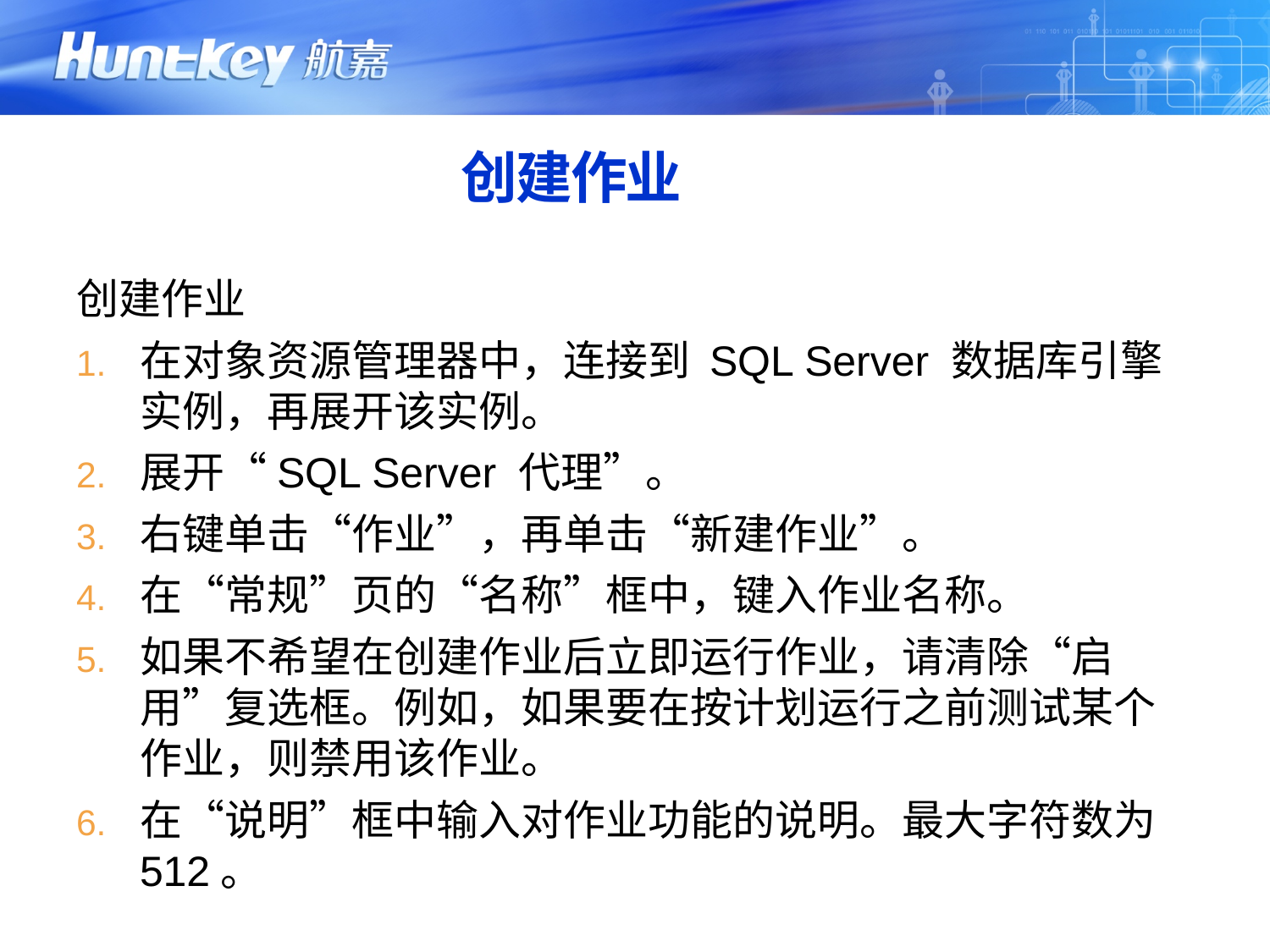

# 创建作业
创建作业
在对象资源管理器中，连接到 SQL Server 数据库引擎实例，再展开该实例。
展开“SQL Server 代理”。
右键单击“作业”，再单击“新建作业”。
在“常规”页的“名称”框中，键入作业名称。
如果不希望在创建作业后立即运行作业，请清除“启用”复选框。例如，如果要在按计划运行之前测试某个作业，则禁用该作业。
在“说明”框中输入对作业功能的说明。最大字符数为 512。